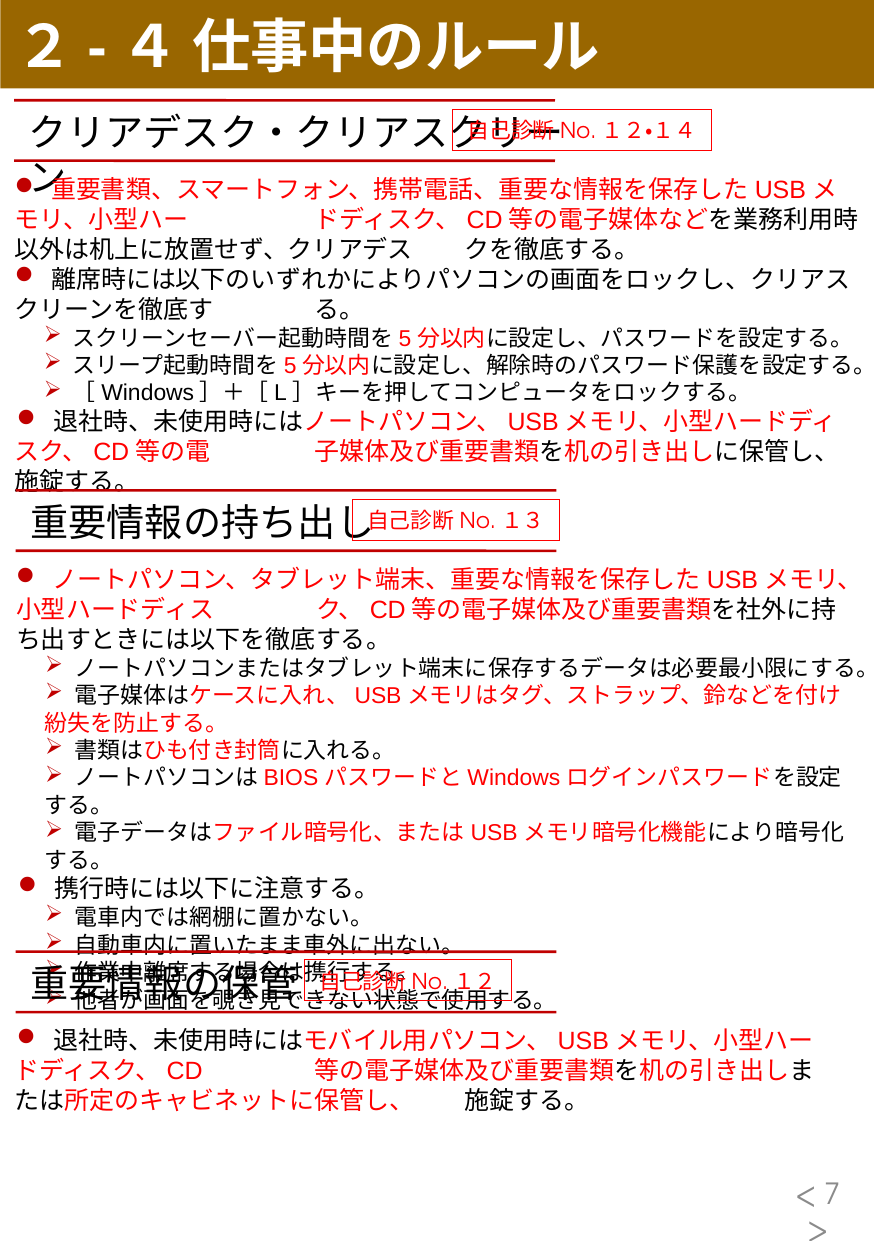

２-４ 仕事中のルール

クリアデスク・クリアスクリーン

自己診断No.１２・１４
 重要書類、スマートフォン、携帯電話、重要な情報を保存したUSBメモリ、小型ハー	ドディスク、CD等の電子媒体などを業務利用時以外は机上に放置せず、クリアデス	クを徹底する。
 離席時には以下のいずれかによりパソコンの画面をロックし、クリアスクリーンを徹底す	る。
 スクリーンセーバー起動時間を5分以内に設定し、パスワードを設定する。
 スリープ起動時間を5分以内に設定し、解除時のパスワード保護を設定する。
 ［Windows］＋［L］キーを押してコンピュータをロックする。
 退社時、未使用時にはノートパソコン、USBメモリ、小型ハードディスク、CD等の電	子媒体及び重要書類を机の引き出しに保管し、施錠する。

重要情報の持ち出し

自己診断No.１３
 ノートパソコン、タブレット端末、重要な情報を保存したUSBメモリ、小型ハードディス	ク、CD等の電子媒体及び重要書類を社外に持ち出すときには以下を徹底する。
 ノートパソコンまたはタブレット端末に保存するデータは必要最小限にする。
 電子媒体はケースに入れ、USBメモリはタグ、ストラップ、鈴などを付け紛失を防止する。
 書類はひも付き封筒に入れる。
 ノートパソコンはBIOSパスワードとWindowsログインパスワードを設定する。
 電子データはファイル暗号化、またはUSBメモリ暗号化機能により暗号化する。
 携行時には以下に注意する。
 電車内では網棚に置かない。
 自動車内に置いたまま車外に出ない。
 作業中離席する場合は携行する。
 他者が画面を覗き見できない状態で使用する。

重要情報の保管

自己診断No.１２
 退社時、未使用時にはモバイル用パソコン、USBメモリ、小型ハードディスク、CD	等の電子媒体及び重要書類を机の引き出しまたは所定のキャビネットに保管し、	施錠する。
< 7 >